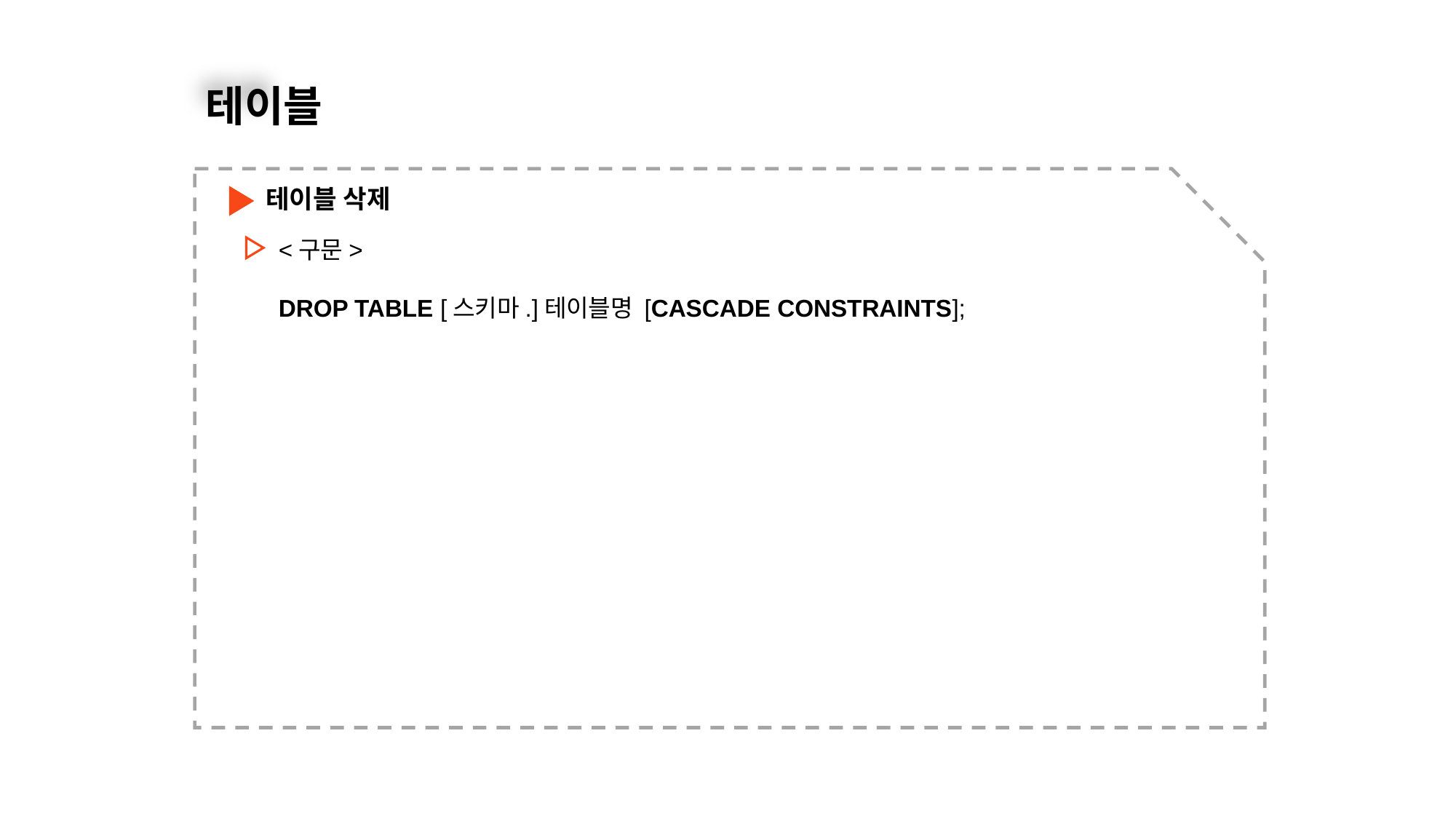

테이블

테이블 삭제

<구문>

DROP TABLE [스키마.]테이블명 [CASCADE CONSTRAINTS];